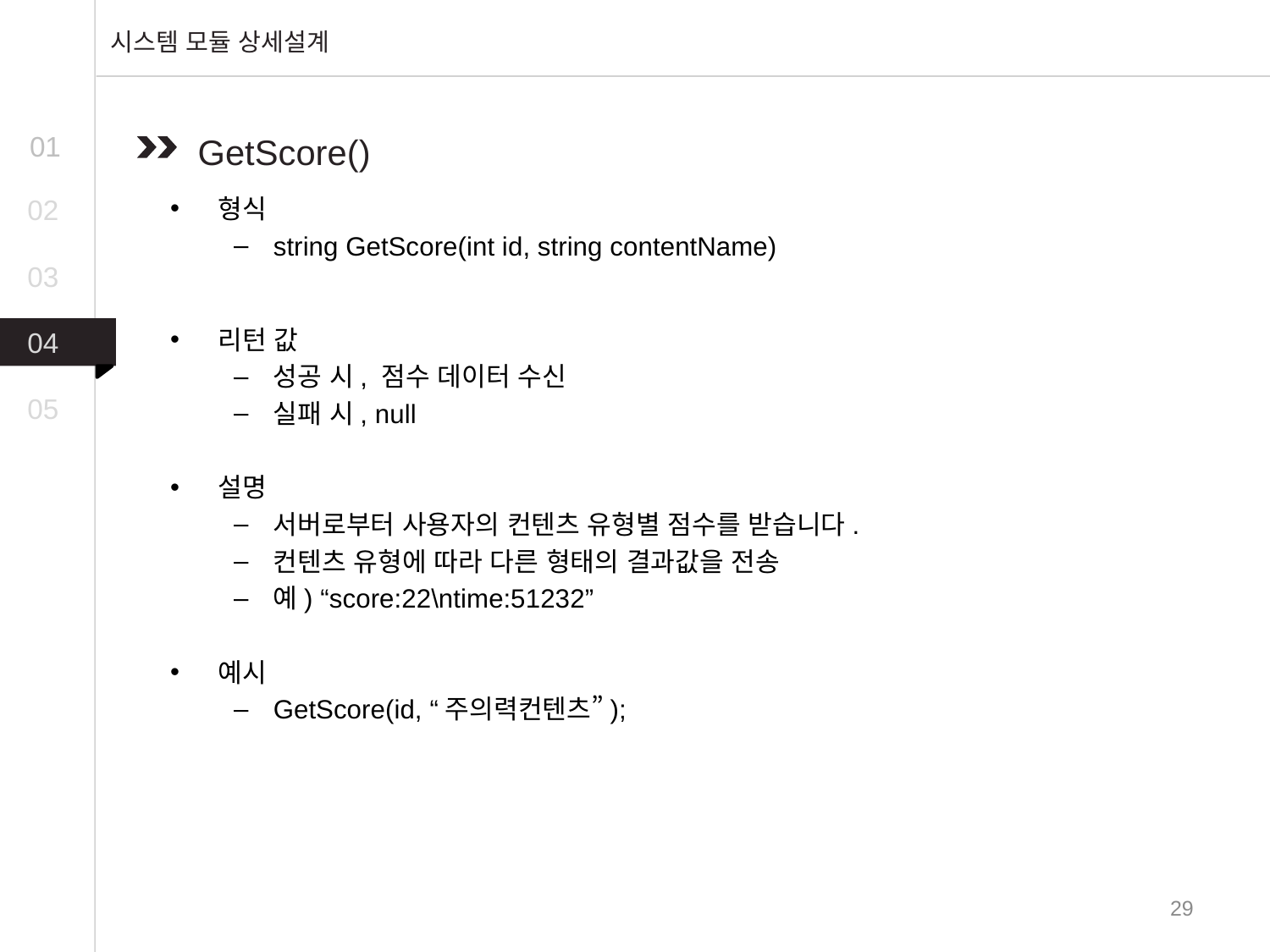

시스템 모듈 상세설계
01
GetScore()

02
형식
string GetScore(int id, string contentName)

리턴 값
성공 시, 점수 데이터 수신
실패 시, null

설명
서버로부터 사용자의 컨텐츠 유형별 점수를 받습니다.
컨텐츠 유형에 따라 다른 형태의 결과값을 전송
예) “score:22\ntime:51232”

예시
GetScore(id, “주의력컨텐츠”);
03

04

05
29